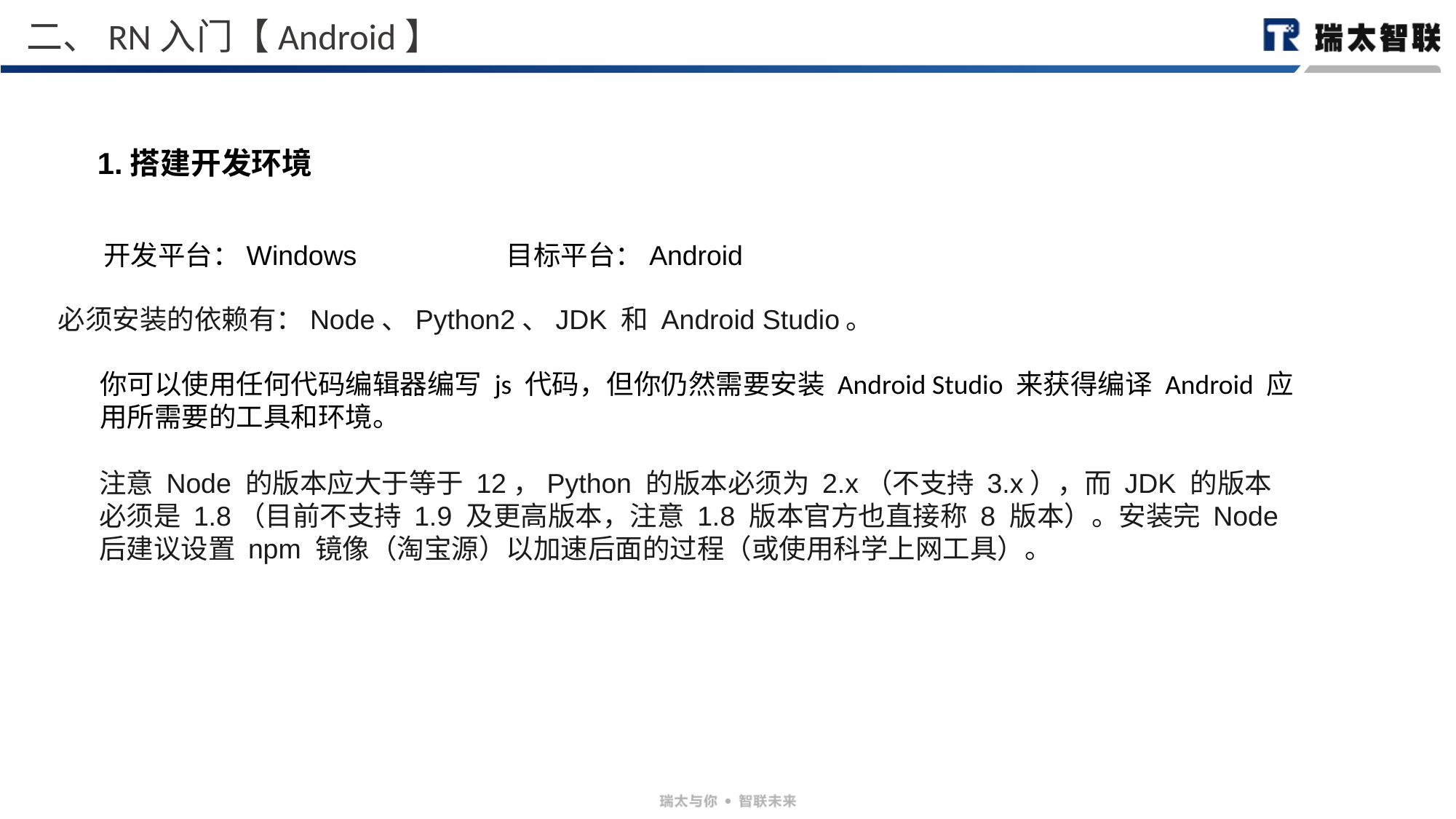

二、RN入门【Android】
1.搭建开发环境
开发平台：Windows
目标平台：Android
必须安装的依赖有：Node、Python2、JDK 和 Android Studio。
你可以使用任何代码编辑器编写 js 代码，但你仍然需要安装 Android Studio 来获得编译 Android 应用所需要的工具和环境。
注意 Node 的版本应大于等于 12，Python 的版本必须为 2.x（不支持 3.x），而 JDK 的版本必须是 1.8（目前不支持 1.9 及更高版本，注意 1.8 版本官方也直接称 8 版本）。安装完 Node 后建议设置 npm 镜像（淘宝源）以加速后面的过程（或使用科学上网工具）。